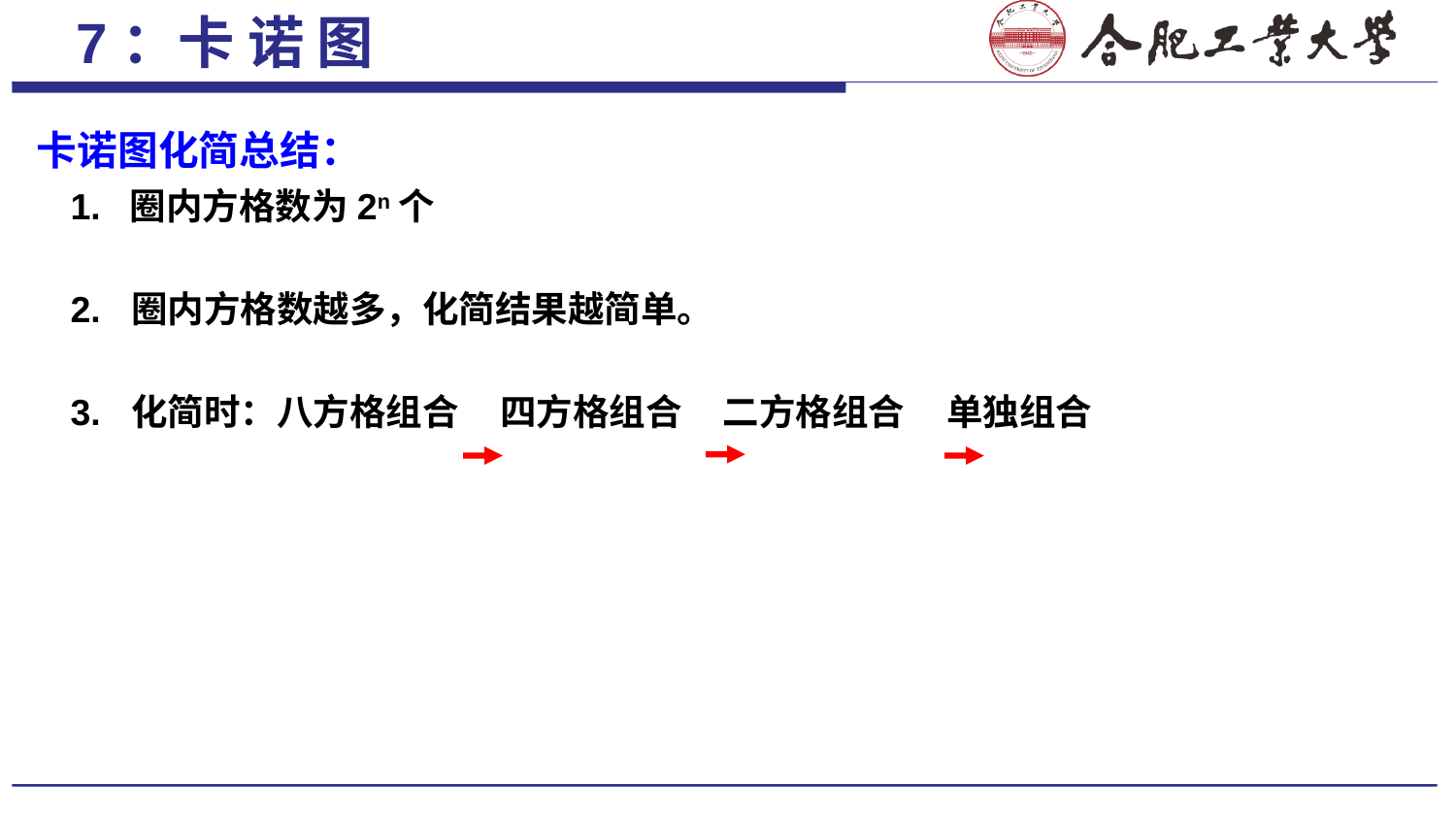

7：卡 诺 图
卡诺图化简总结：

1.  圈内方格数为2n个

2. 圈内方格数越多，化简结果越简单。

3. 化简时：八方格组合     四方格组合     二方格组合     单独组合